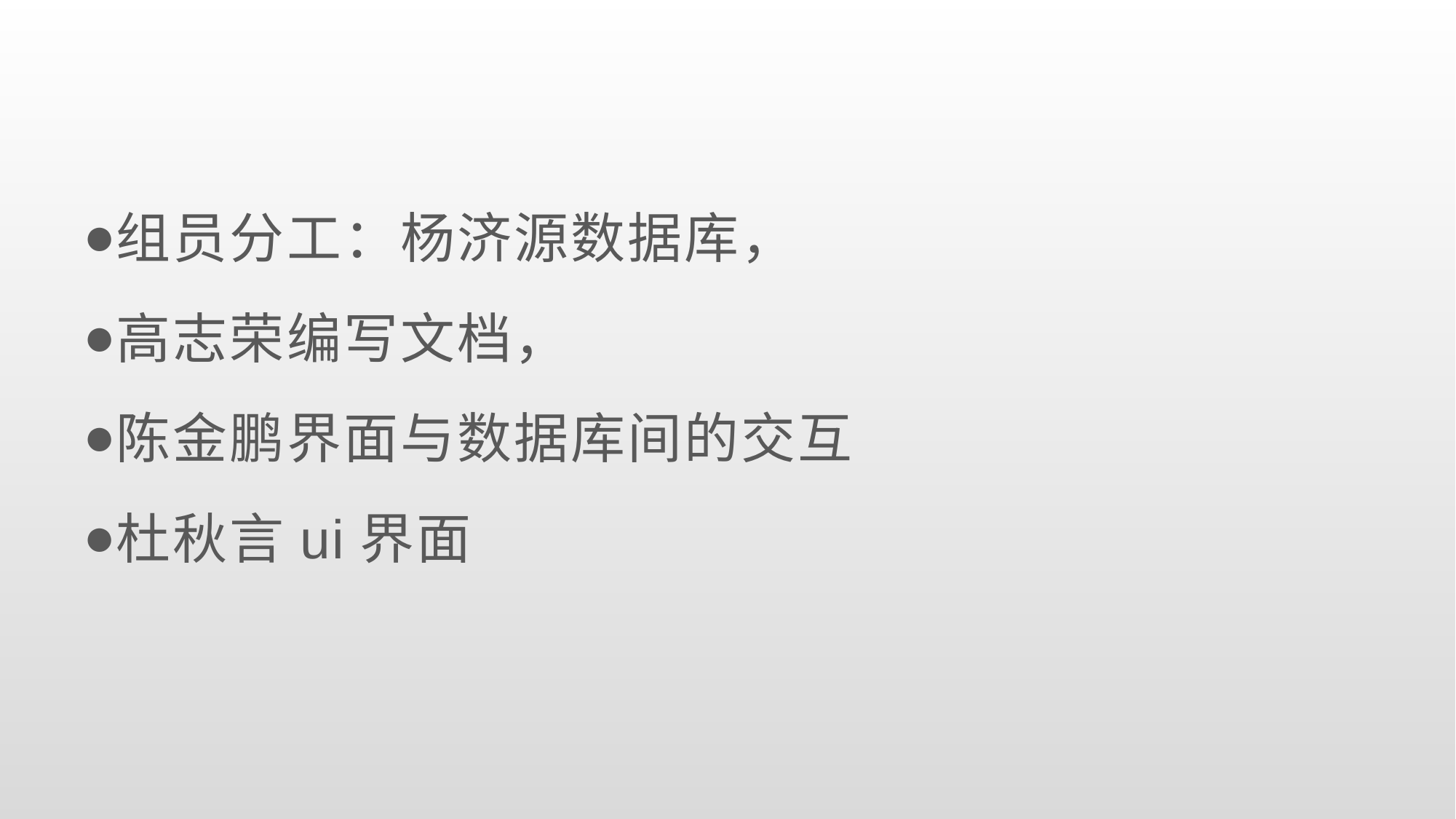

组员分工：杨济源数据库，
高志荣编写文档，
陈金鹏界面与数据库间的交互
杜秋言ui界面